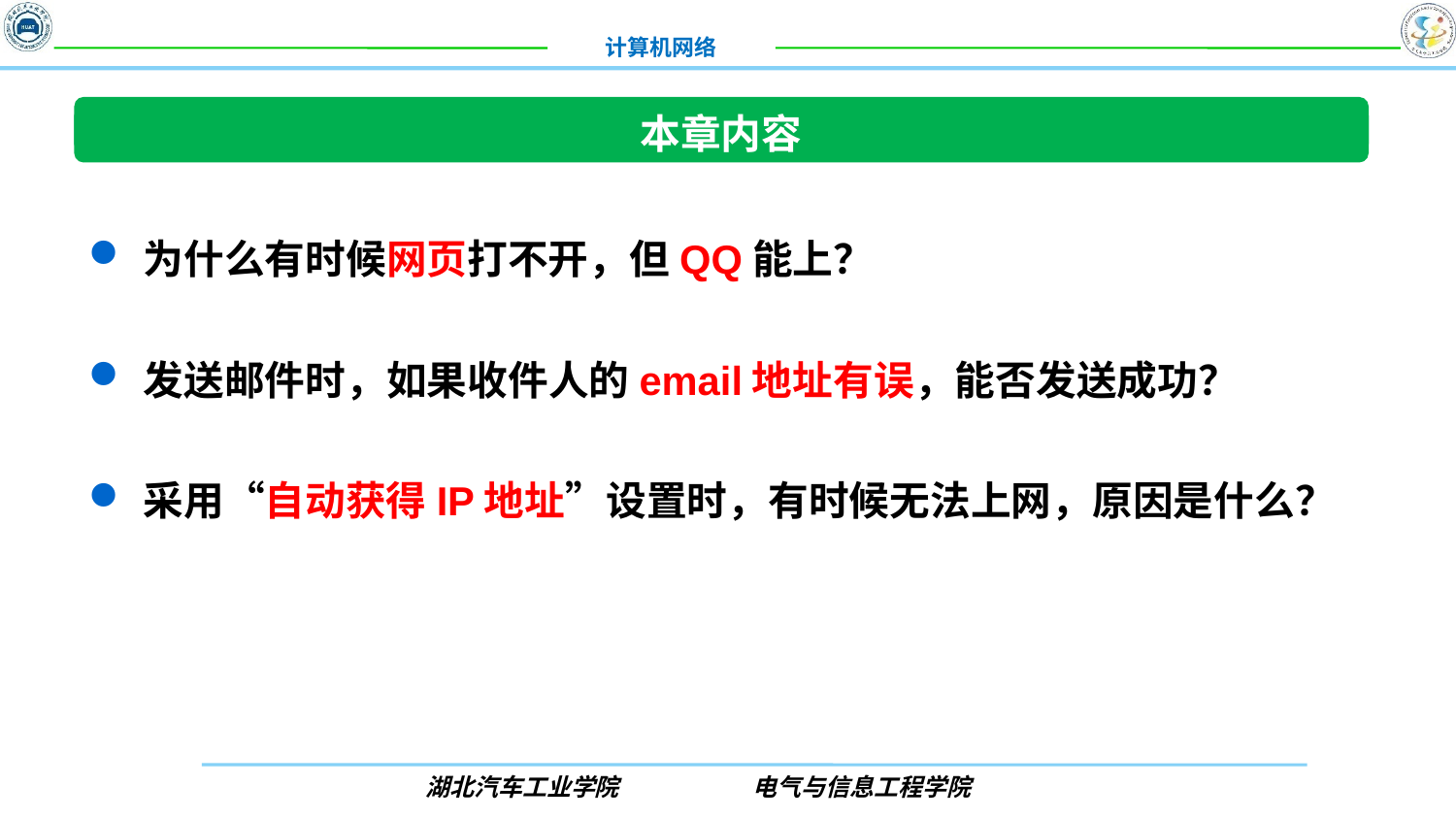

本章内容

万物联网
人人用网

为什么有时候网页打不开，但QQ能上？

发送邮件时，如果收件人的email地址有误，能否发送成功？

采用“自动获得IP地址”设置时，有时候无法上网，原因是什么？